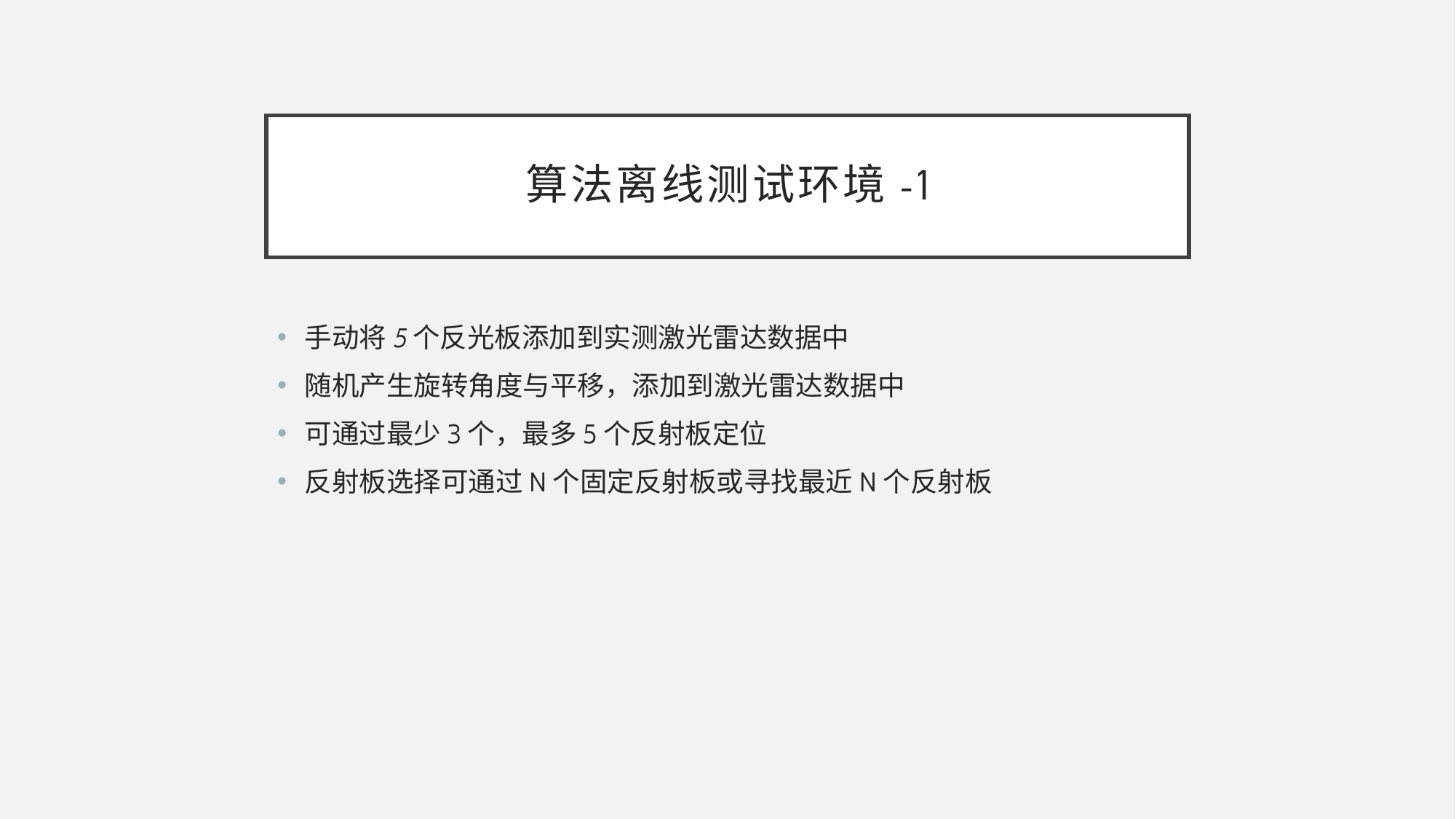

# 算法离线测试环境-1
手动将5个反光板添加到实测激光雷达数据中
随机产生旋转角度与平移，添加到激光雷达数据中
可通过最少3个，最多5个反射板定位
反射板选择可通过N个固定反射板或寻找最近N个反射板